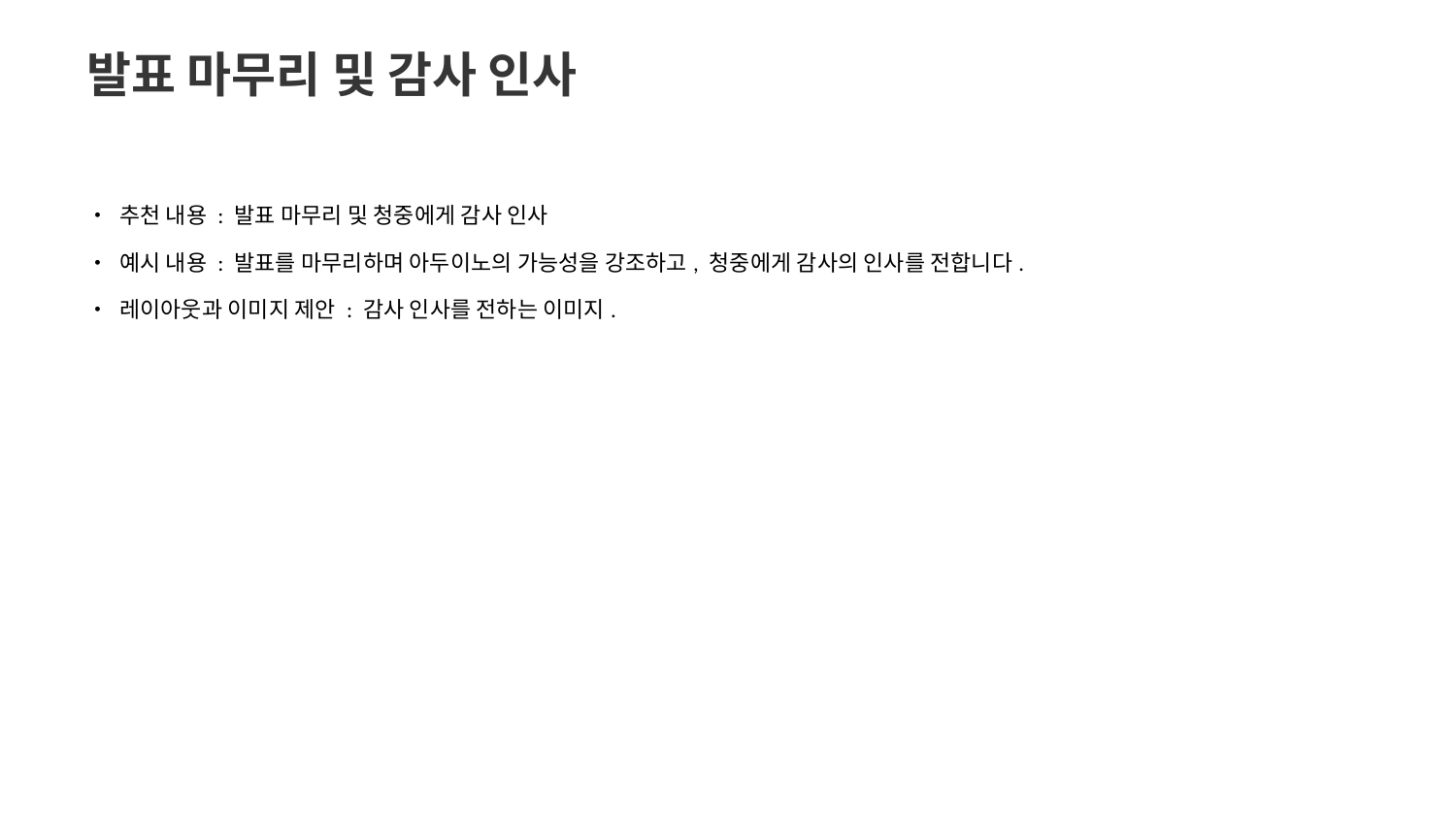

발표 마무리 및 감사 인사
• 추천 내용 : 발표 마무리 및 청중에게 감사 인사
• 예시 내용 : 발표를 마무리하며 아두이노의 가능성을 강조하고, 청중에게 감사의 인사를 전합니다.
• 레이아웃과 이미지 제안 : 감사 인사를 전하는 이미지.